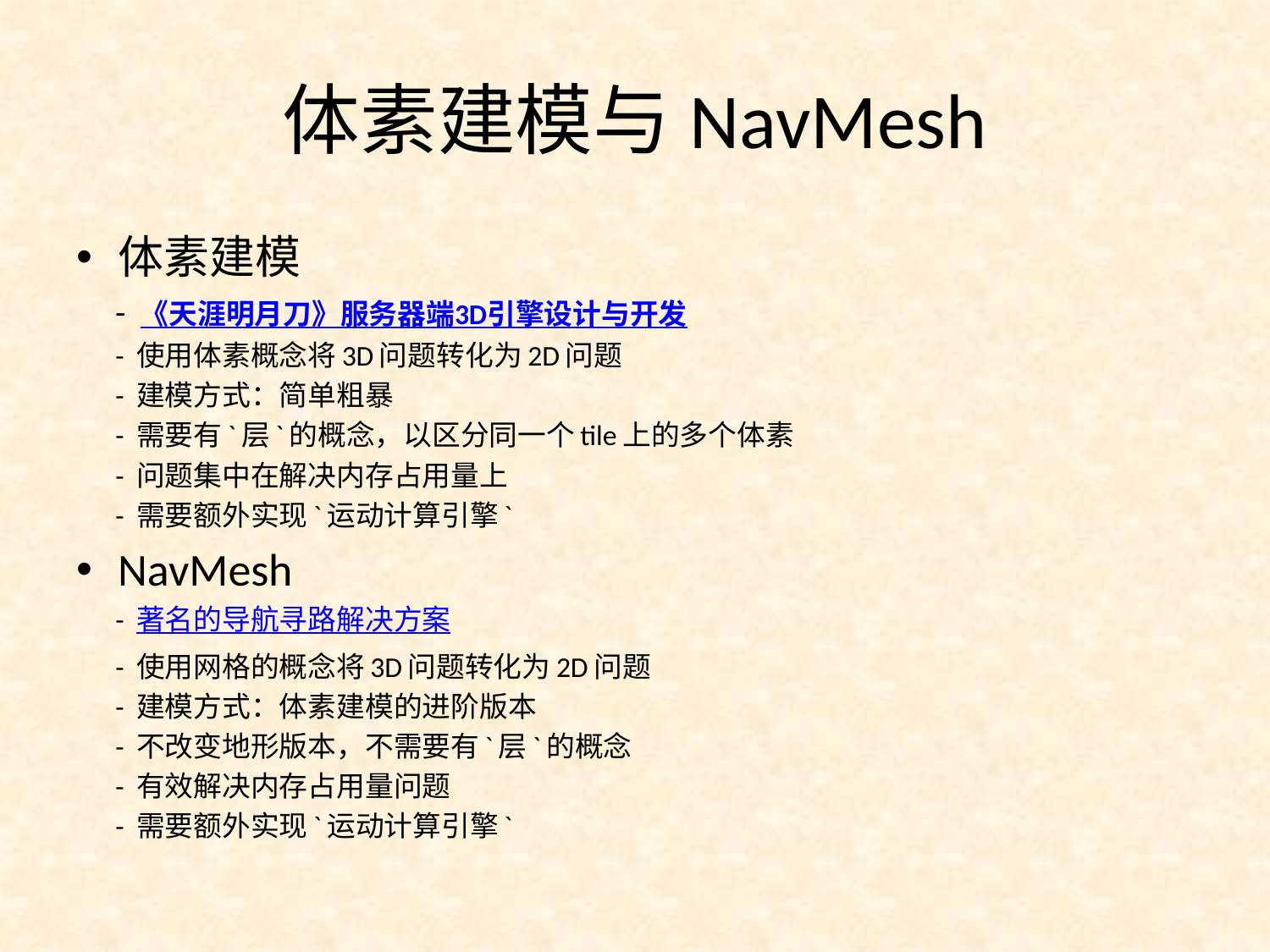

# 体素建模与NavMesh
体素建模
     - 《天涯明月刀》服务器端3D引擎设计与开发
      - 使用体素概念将3D问题转化为2D问题
      - 建模方式：简单粗暴
      - 需要有`层`的概念，以区分同一个tile上的多个体素
      - 问题集中在解决内存占用量上
      - 需要额外实现`运动计算引擎`
NavMesh
      - 著名的导航寻路解决方案
      - 使用网格的概念将3D问题转化为2D问题
      - 建模方式：体素建模的进阶版本
      - 不改变地形版本，不需要有`层`的概念
      - 有效解决内存占用量问题
      - 需要额外实现`运动计算引擎`